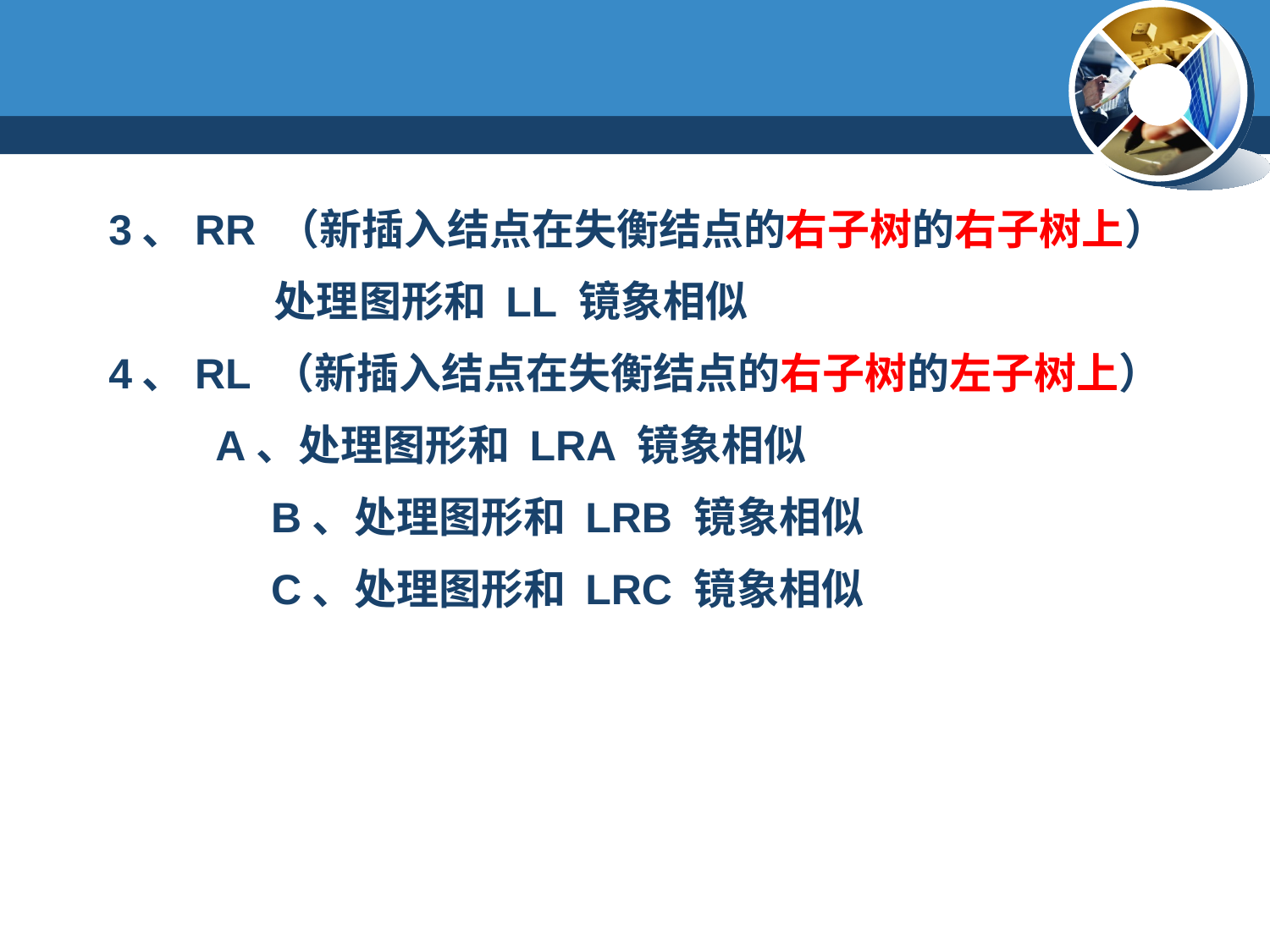

3、RR （新插入结点在失衡结点的右子树的右子树上）
	   处理图形和 LL 镜象相似
4、RL （新插入结点在失衡结点的右子树的左子树上）
         A、处理图形和 LRA 镜象相似
	   B、处理图形和 LRB 镜象相似
	   C、处理图形和 LRC 镜象相似